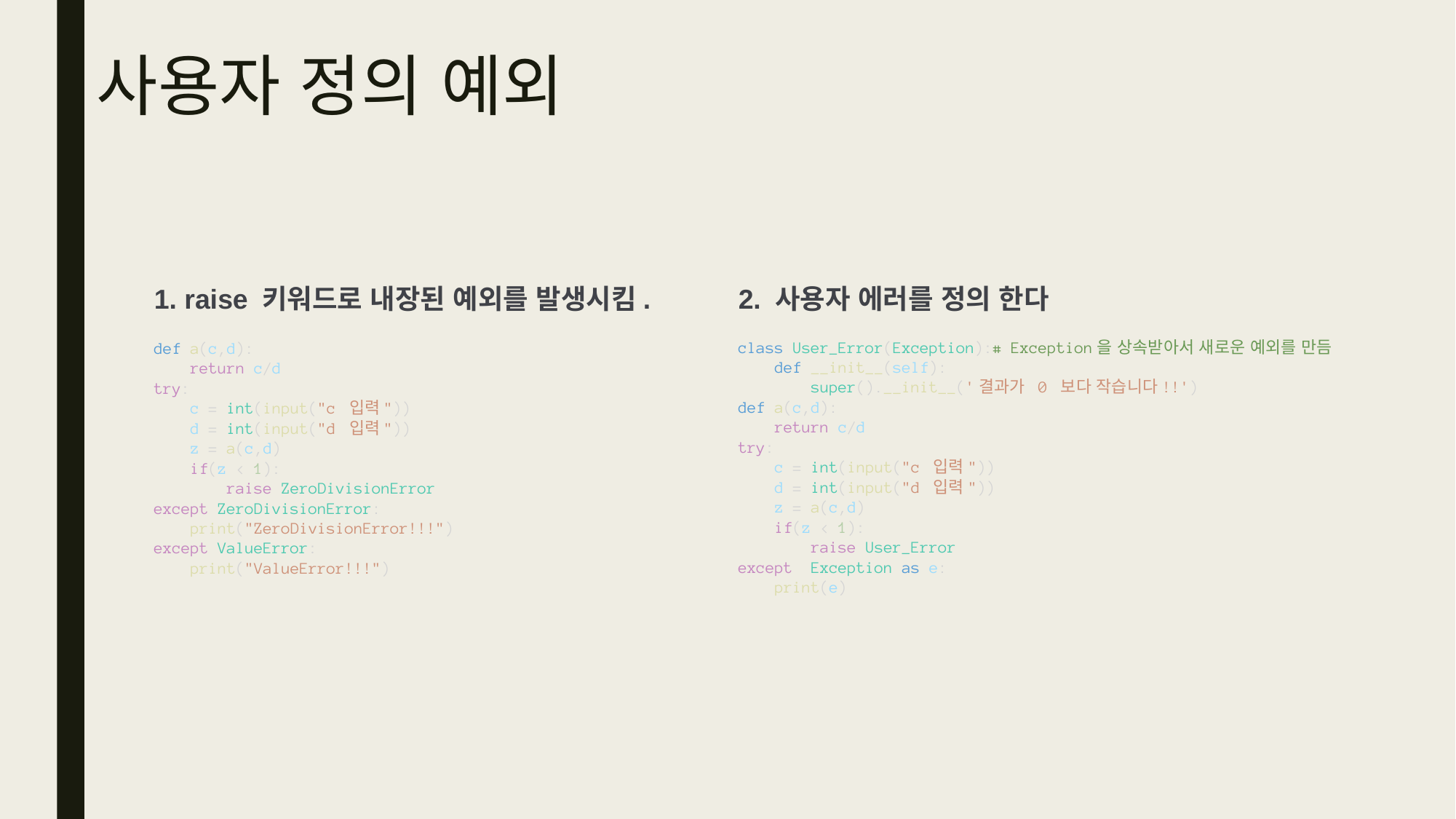

# 사용자 정의 예외
1. raise 키워드로 내장된 예외를 발생시킴.
2. 사용자 에러를 정의 한다
class User_Error(Exception):# Exception을 상속받아서 새로운 예외를 만듬
    def __init__(self):
        super().__init__('결과가  0 보다 작습니다!!')
def a(c,d):
    return c/d
try:
    c = int(input("c 입력"))
    d = int(input("d 입력"))
    z = a(c,d)
    if(z < 1):
        raise User_Error
except  Exception as e:
    print(e)
def a(c,d):
    return c/d
try:
    c = int(input("c 입력"))
    d = int(input("d 입력"))
    z = a(c,d)
    if(z < 1):
        raise ZeroDivisionError
except ZeroDivisionError:
    print("ZeroDivisionError!!!")
except ValueError:
    print("ValueError!!!")